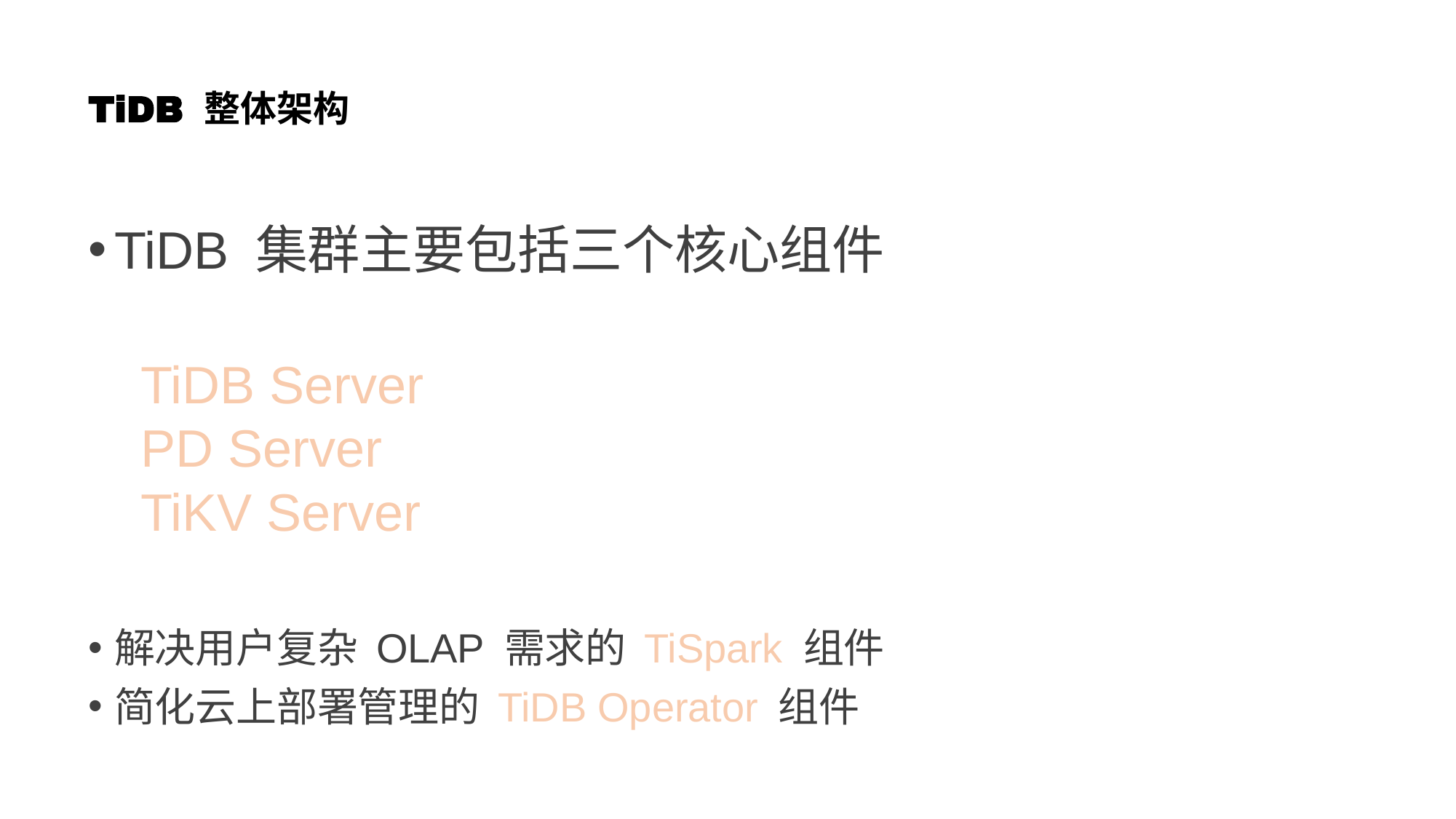

# TiDB 整体架构
TiDB 集群主要包括三个核心组件

TiDB Server
PD Server
TiKV Server

解决用户复杂 OLAP 需求的 TiSpark 组件
简化云上部署管理的 TiDB Operator 组件